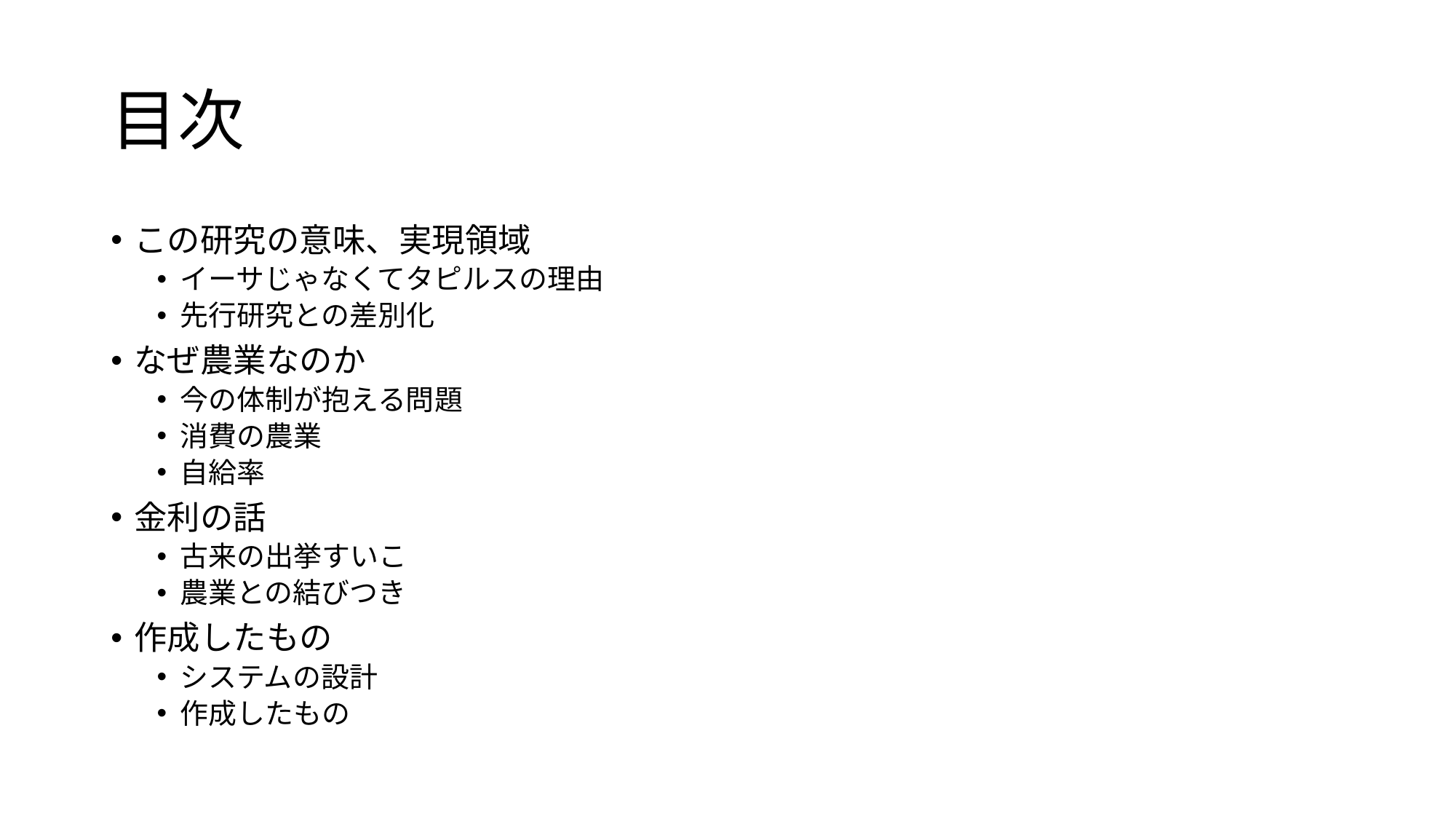

# 目次
この研究の意味、実現領域
イーサじゃなくてタピルスの理由
先行研究との差別化
なぜ農業なのか
今の体制が抱える問題
消費の農業
自給率
金利の話
古来の出挙すいこ
農業との結びつき
作成したもの
システムの設計
作成したもの